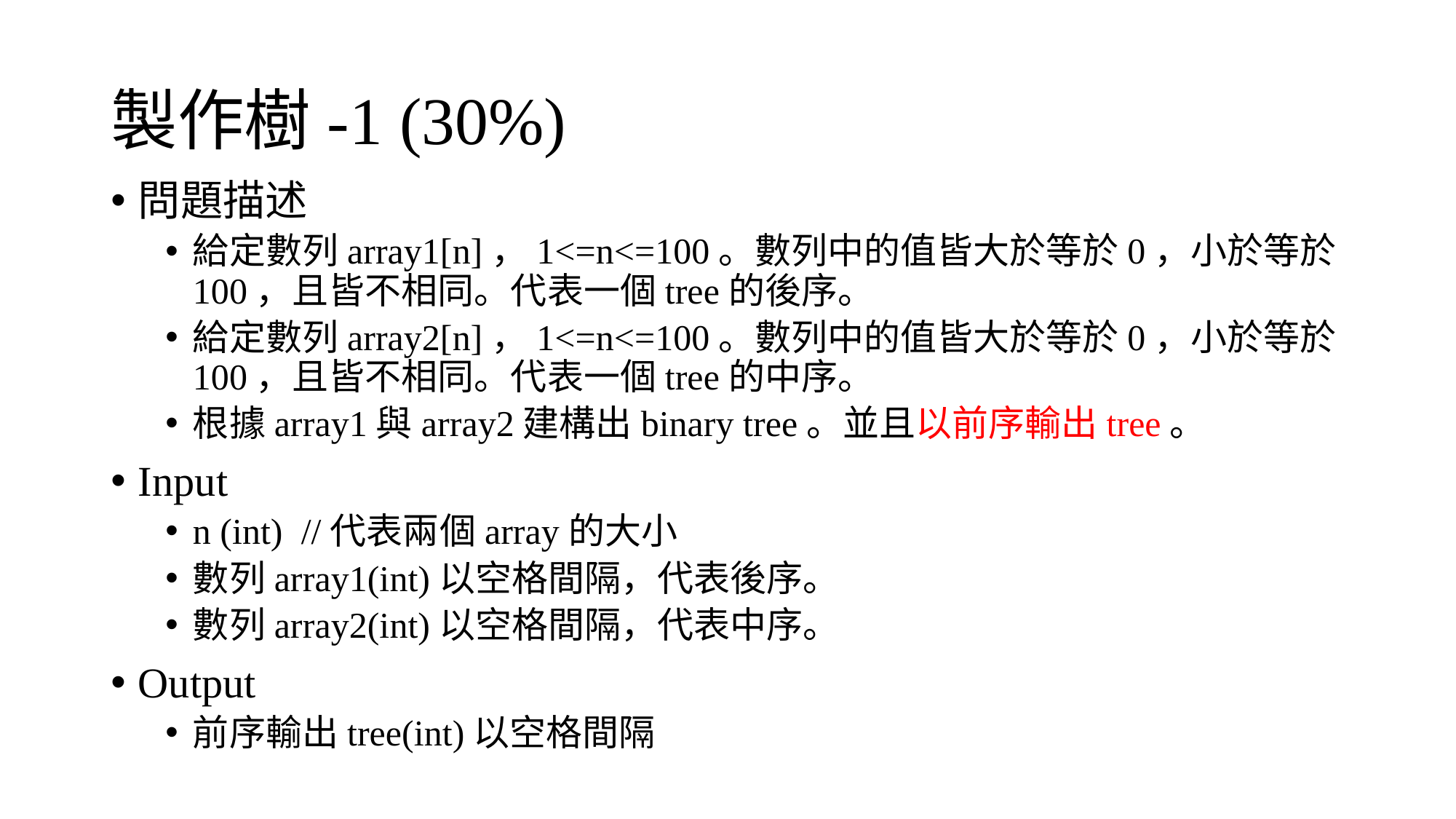

# 製作樹-1 (30%)
問題描述
給定數列array1[n]，1<=n<=100。數列中的值皆大於等於0，小於等於100，且皆不相同。代表一個tree的後序。
給定數列array2[n]，1<=n<=100。數列中的值皆大於等於0，小於等於100，且皆不相同。代表一個tree的中序。
根據array1與array2建構出binary tree。並且以前序輸出tree。
Input
n (int)  //代表兩個array的大小
數列array1(int)以空格間隔，代表後序。
數列array2(int)以空格間隔，代表中序。
Output
前序輸出tree(int)以空格間隔